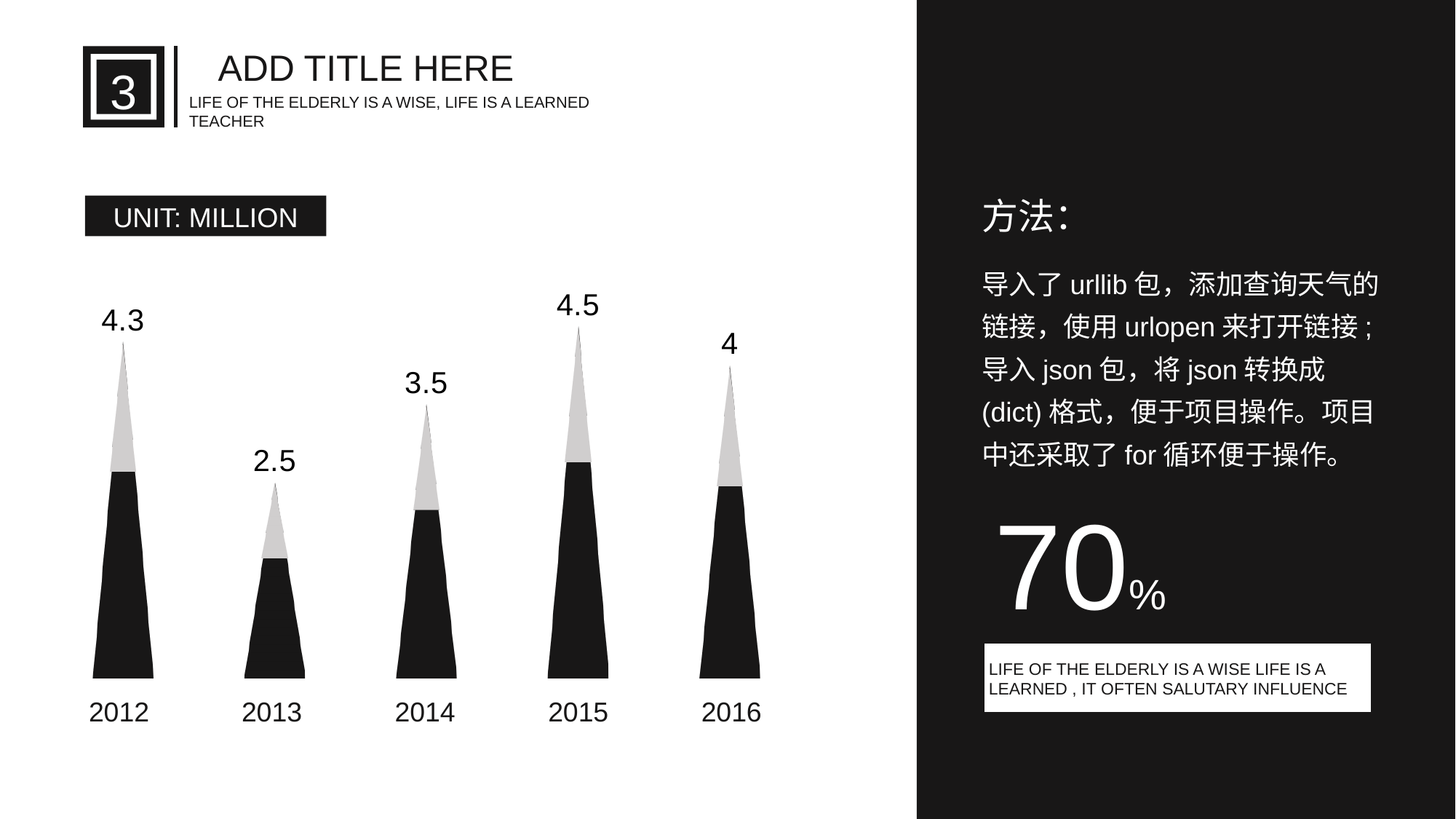

ADD TITLE HERE

3
LIFE OF THE ELDERLY IS A WISE, LIFE IS A LEARNED TEACHER
方法：
导入了urllib包，添加查询天气的链接，使用urlopen来打开链接;导入json包，将json转换成(dict)格式，便于项目操作。项目中还采取了for循环便于操作。

UNIT: MILLION

### Chart

| Category | 系列 1 |
|---|---|
| 类别 1 | 4.3 |
| 类别 2 | 2.5 |
| 类别 3 | 3.5 |
| 类别 4 | 4.5 |
2012
2013
2014
2015
2016
70%

LIFE OF THE ELDERLY IS A WISE LIFE IS A LEARNED , IT OFTEN SALUTARY INFLUENCE